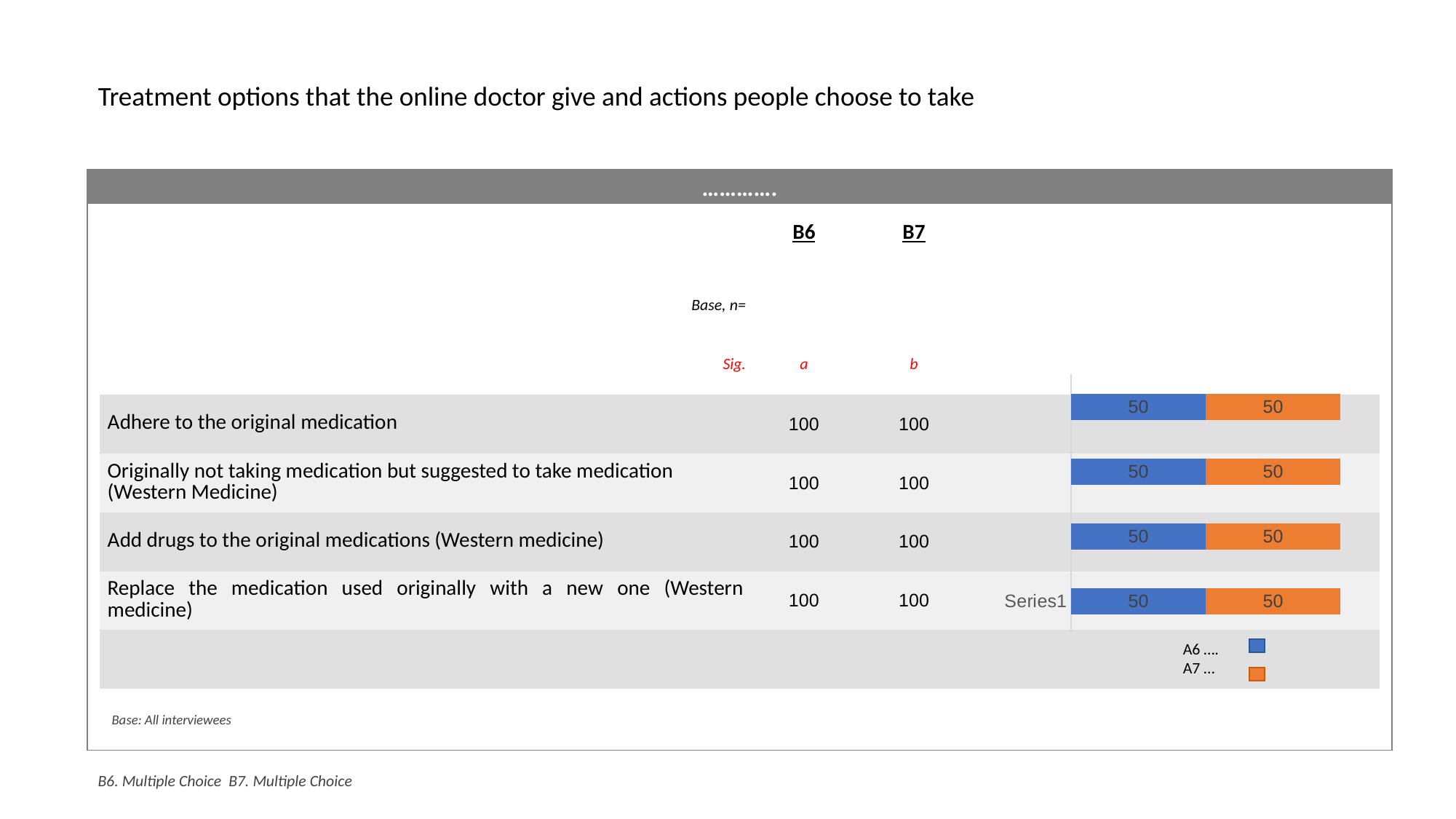

# Treatment options that the online doctor give and actions people choose to take
………….

|  | B6 | B7 |  |
| --- | --- | --- | --- |
| Base, n= |  |  |  |
| Sig. | a | b |  |
| Adhere to the original medication | 100 | 100 |  |
| Originally not taking medication but suggested to take medication (Western Medicine) | 100 | 100 |  |
| Add drugs to the original medications (Western medicine) | 100 | 100 |  |
| Replace the medication used originally with a new one (Western medicine) | 100 | 100 |  |
|  |  |  |  |

### Chart

| Category | 系列 1 | 系列 2 |
|---|---|---|
|  | 50.0 | 50.0 |
|  | 50.0 | 50.0 |
|  | 50.0 | 50.0 |
|  | 50.0 | 50.0 |
A6 ….
A7 …

Base: All interviewees
B6. Multiple Choice  B7. Multiple Choice